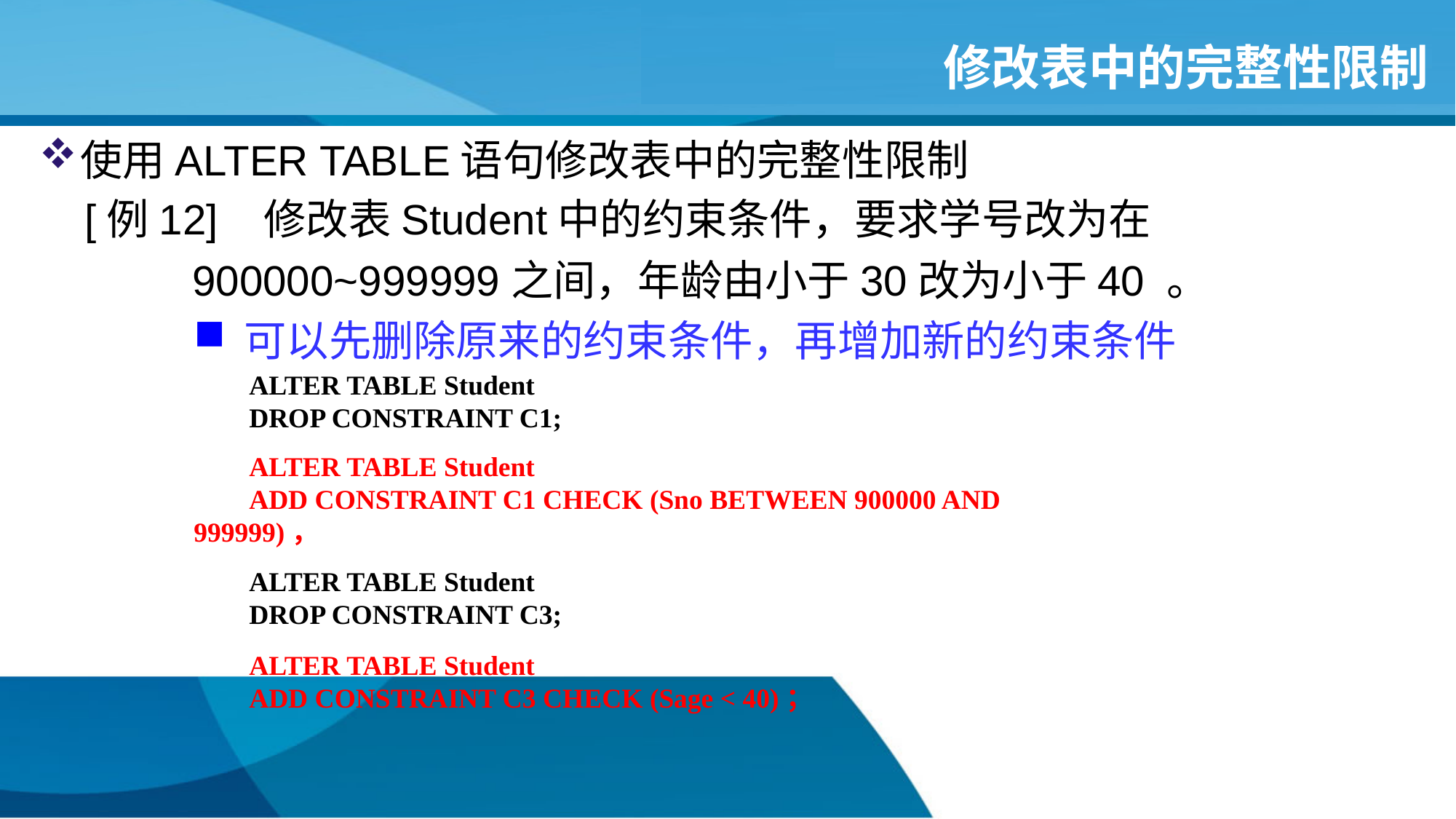

# 修改表中的完整性限制
使用ALTER TABLE语句修改表中的完整性限制

[例12]   修改表Student中的约束条件，要求学号改为在900000~999999之间，年龄由小于30改为小于40 。
可以先删除原来的约束条件，再增加新的约束条件
        ALTER TABLE Student
        DROP CONSTRAINT C1;

        ALTER TABLE Student
        ADD CONSTRAINT C1 CHECK (Sno BETWEEN 900000 AND 999999)，

        ALTER TABLE Student
        DROP CONSTRAINT C3;

        ALTER TABLE Student
        ADD CONSTRAINT C3 CHECK (Sage < 40)；